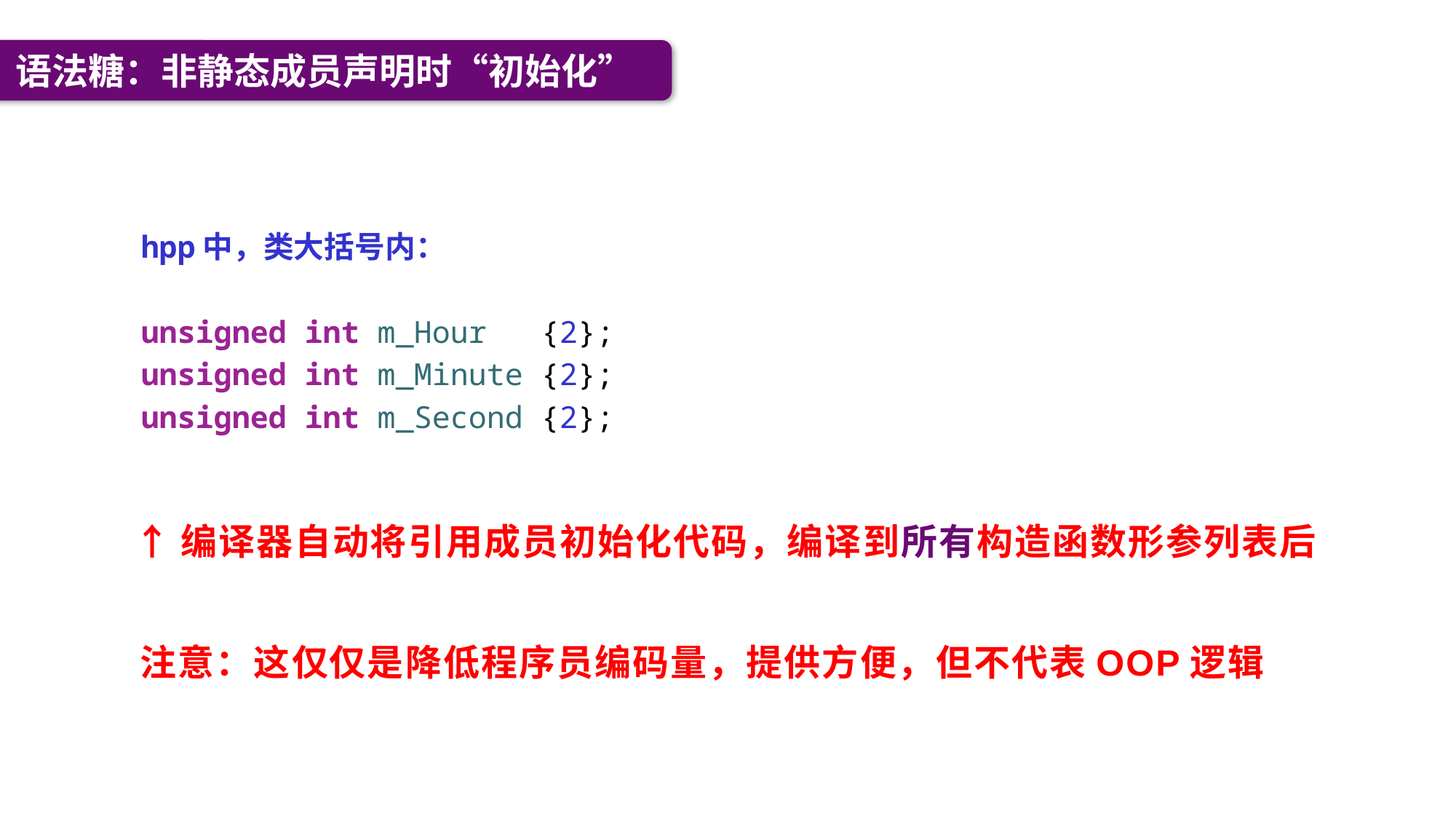

语法糖：非静态成员声明时“初始化”
hpp中，类大括号内：

unsigned int m_Hour   {2};
unsigned int m_Minute {2};
unsigned int m_Second {2};
↑编译器自动将引用成员初始化代码，编译到所有构造函数形参列表后
注意：这仅仅是降低程序员编码量，提供方便，但不代表OOP逻辑
45